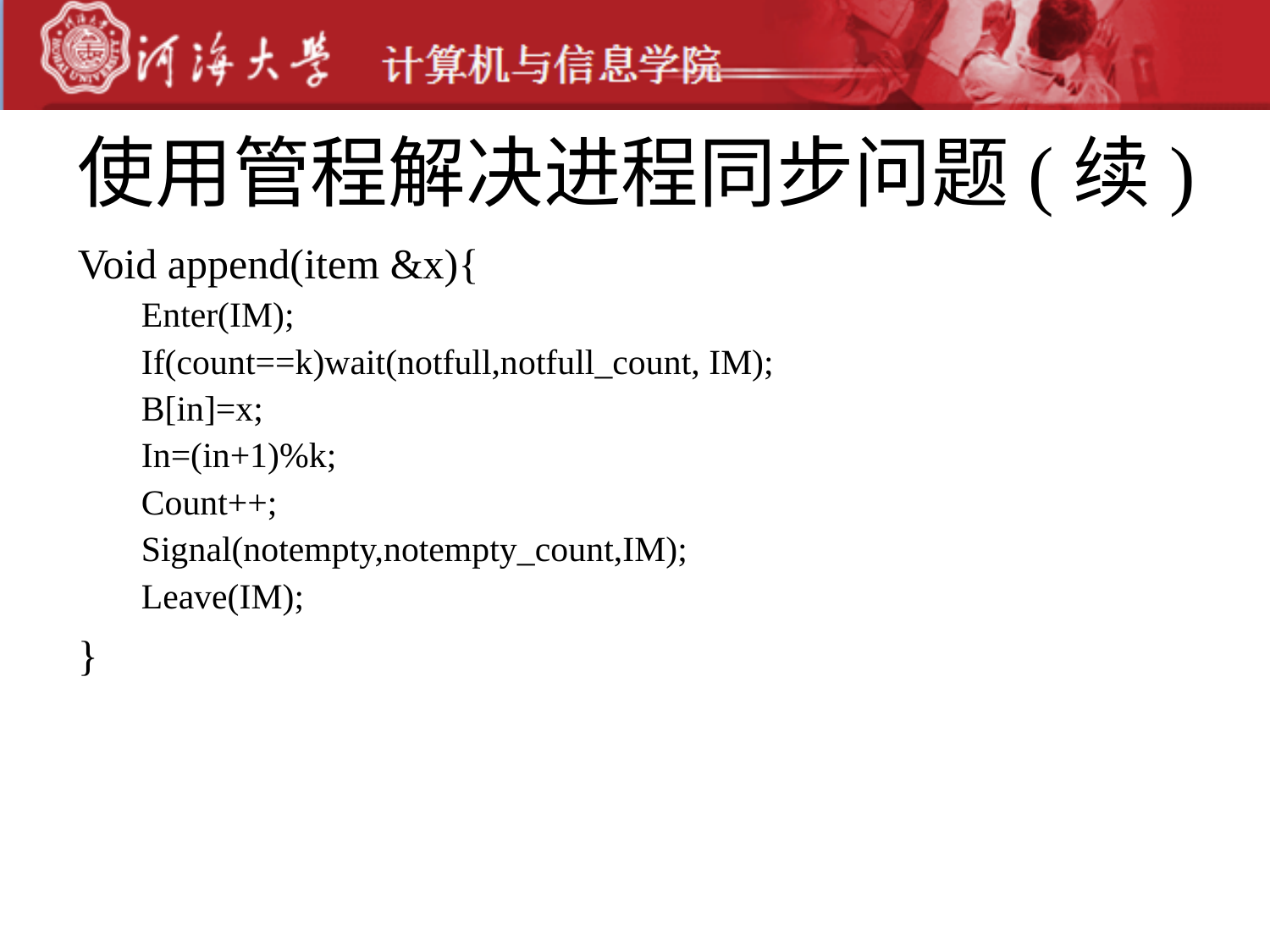

# 使用管程解决进程同步问题(续)
Void append(item &x){
Enter(IM);
If(count==k)wait(notfull,notfull_count, IM);
B[in]=x;
In=(in+1)%k;
Count++;
Signal(notempty,notempty_count,IM);
Leave(IM);
}